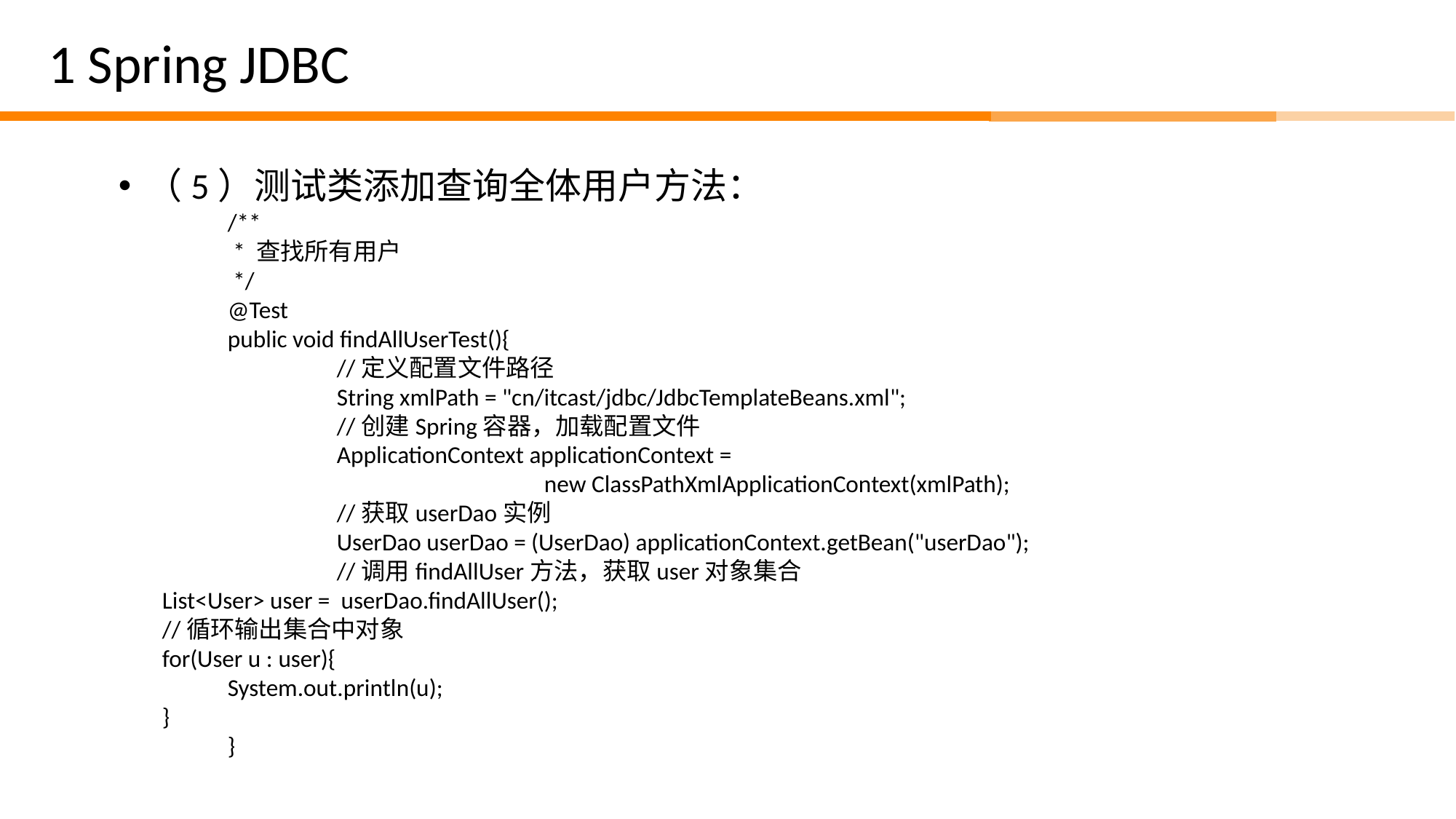

# 1 Spring JDBC
（5）测试类添加查询全体用户方法：
	/**
	 * 查找所有用户
	 */
	@Test
	public void findAllUserTest(){
		//定义配置文件路径
		String xmlPath = "cn/itcast/jdbc/JdbcTemplateBeans.xml";
		//创建Spring容器，加载配置文件
		ApplicationContext applicationContext =
			                  new ClassPathXmlApplicationContext(xmlPath);
		//获取userDao实例
		UserDao userDao = (UserDao) applicationContext.getBean("userDao");
		//调用findAllUser方法，获取user对象集合
        List<User> user =  userDao.findAllUser();
        //循环输出集合中对象
        for(User u : user){
        	System.out.println(u);
        }
	}